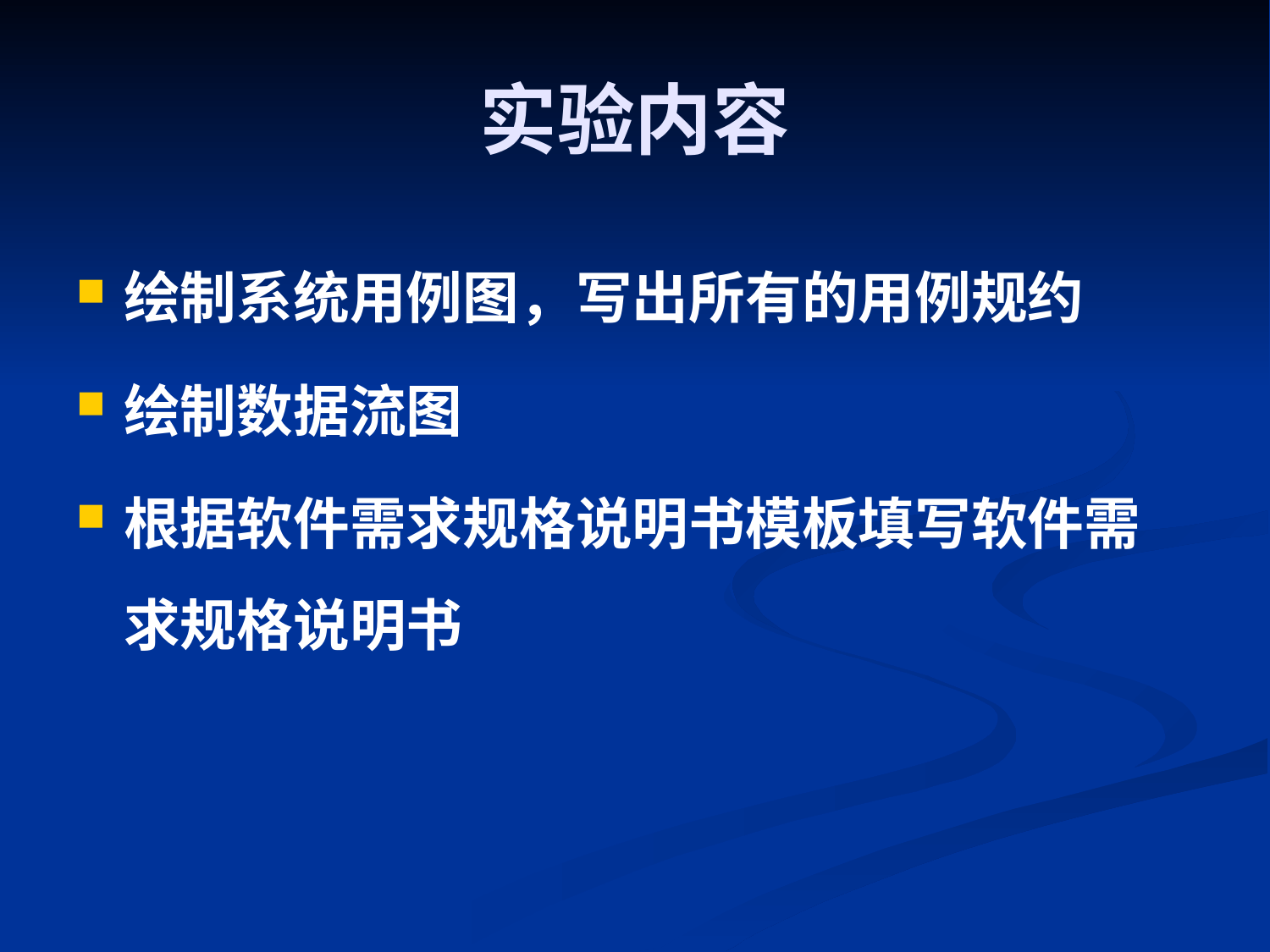

# 实验内容
绘制系统用例图，写出所有的用例规约
绘制数据流图
根据软件需求规格说明书模板填写软件需求规格说明书